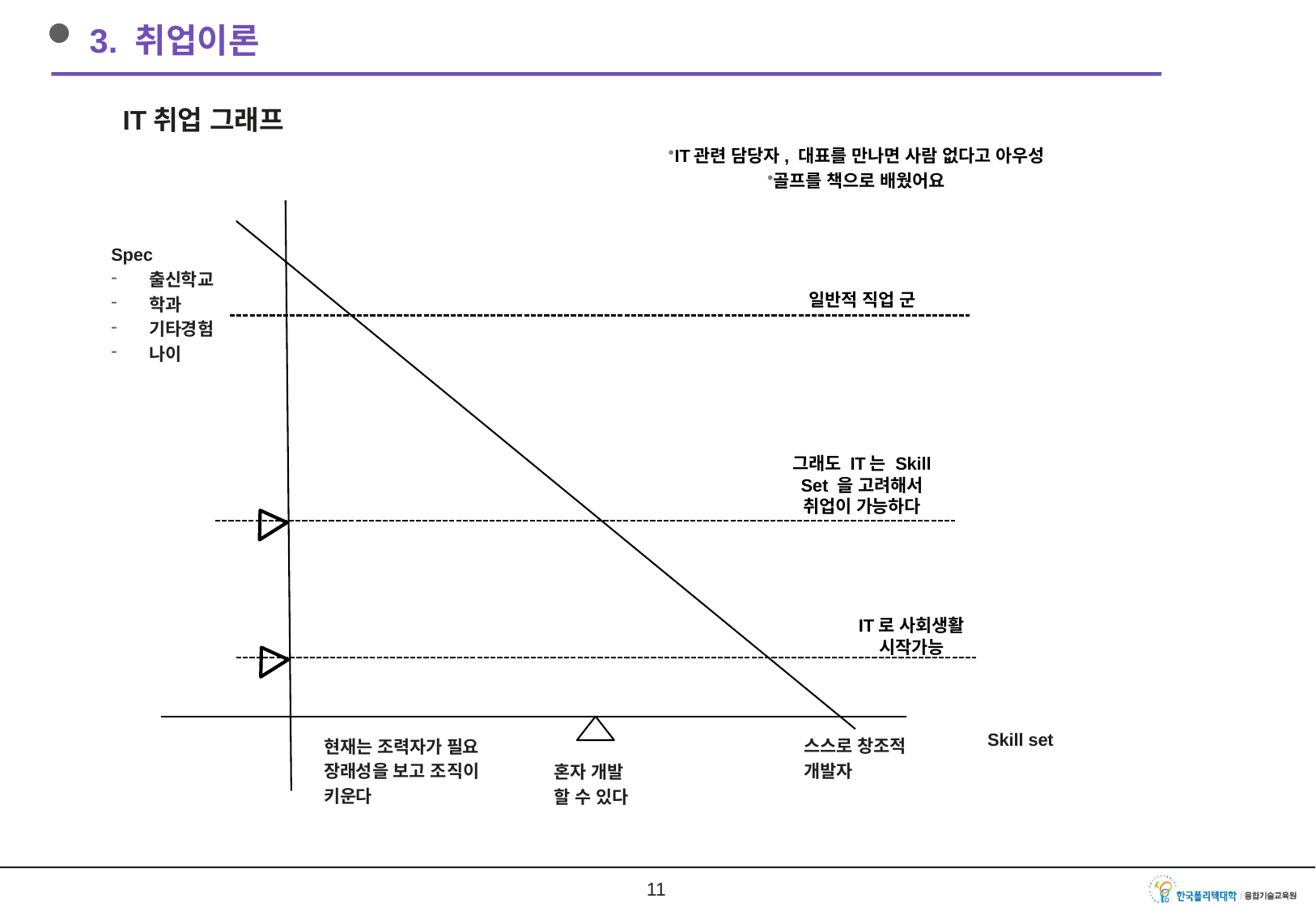

3. 취업이론
IT취업 그래프

IT관련 담당자, 대표를 만나면 사람 없다고 아우성
골프를 책으로 배웠어요
Spec
출신학교
학과
기타경험
나이
일반적 직업 군
그래도 IT는 Skill Set 을 고려해서 취업이 가능하다

IT로 사회생활 시작가능

Skill set
스스로 창조적
개발자
현재는 조력자가 필요
장래성을 보고 조직이
키운다
혼자 개발
할 수 있다
11